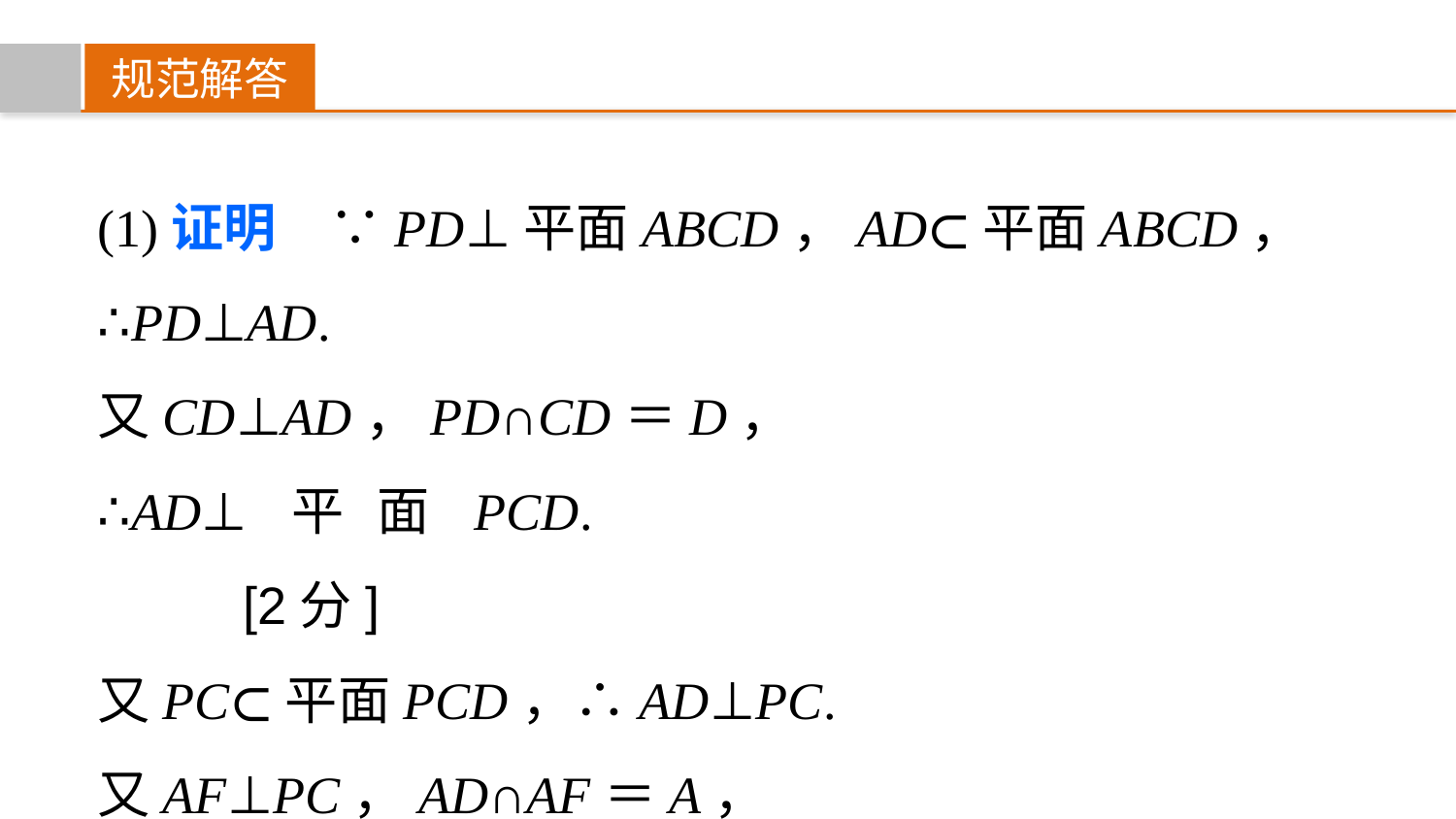

规范解答
(1)证明　∵PD⊥平面ABCD，AD⊂平面ABCD，
∴PD⊥AD.
又CD⊥AD，PD∩CD＝D，
∴AD⊥平面PCD.							[2分]
又PC⊂平面PCD，∴AD⊥PC.
又AF⊥PC，AD∩AF＝A，